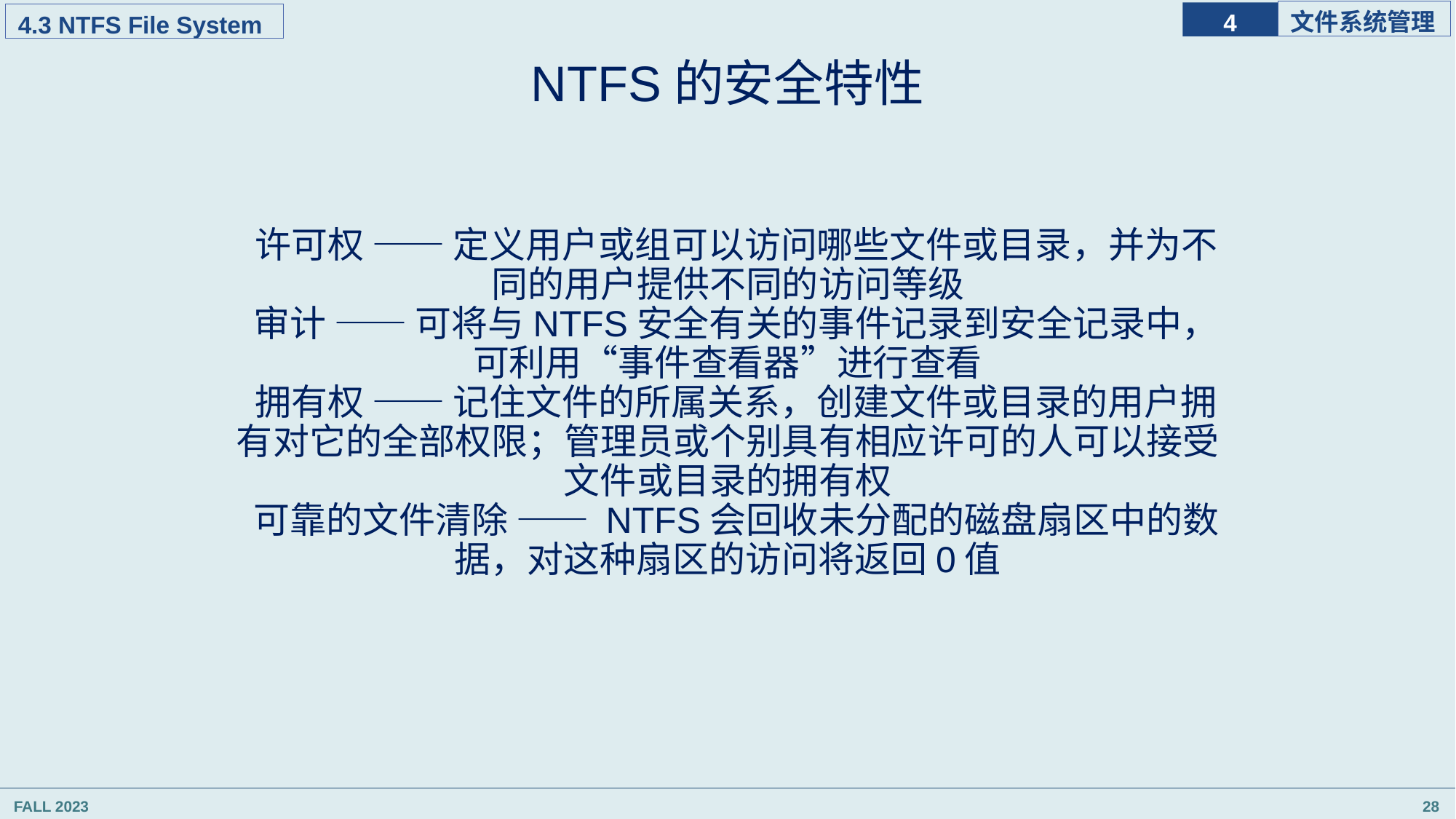

NTFS的安全特性
 许可权 —— 定义用户或组可以访问哪些文件或目录，并为不同的用户提供不同的访问等级
 审计 —— 可将与NTFS安全有关的事件记录到安全记录中，可利用“事件查看器”进行查看
 拥有权 —— 记住文件的所属关系，创建文件或目录的用户拥有对它的全部权限；管理员或个别具有相应许可的人可以接受文件或目录的拥有权
 可靠的文件清除 —— NTFS会回收未分配的磁盘扇区中的数据，对这种扇区的访问将返回0值